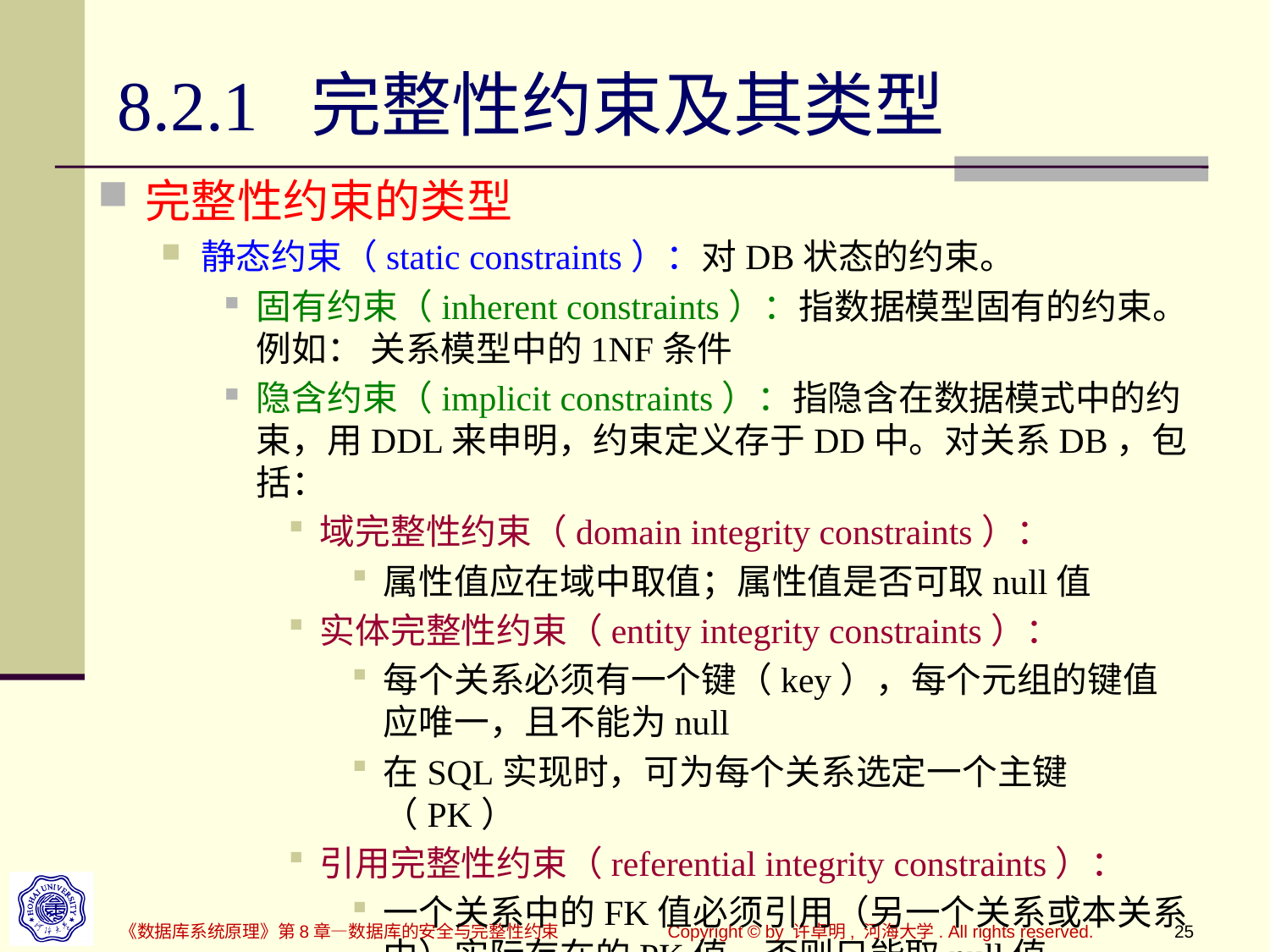

# 8.2.1  完整性约束及其类型
完整性约束的类型
静态约束（static constraints）：对DB状态的约束。
固有约束（inherent constraints）：指数据模型固有的约束。例如： 关系模型中的1NF条件
隐含约束（implicit constraints）：指隐含在数据模式中的约束，用DDL来申明，约束定义存于DD中。对关系DB，包括：
域完整性约束（domain integrity constraints）：
属性值应在域中取值；属性值是否可取null值
实体完整性约束（entity integrity constraints）：
每个关系必须有一个键（key），每个元组的键值应唯一，且不能为null
在SQL实现时，可为每个关系选定一个主键（PK）
引用完整性约束（referential integrity constraints）：
一个关系中的FK值必须引用（另一个关系或本关系中）实际存在的PK值，否则只能取null值
《数据库系统原理》第8章—数据库的安全与完整性约束
Copyright © by 许卓明, 河海大学. All rights reserved.
25